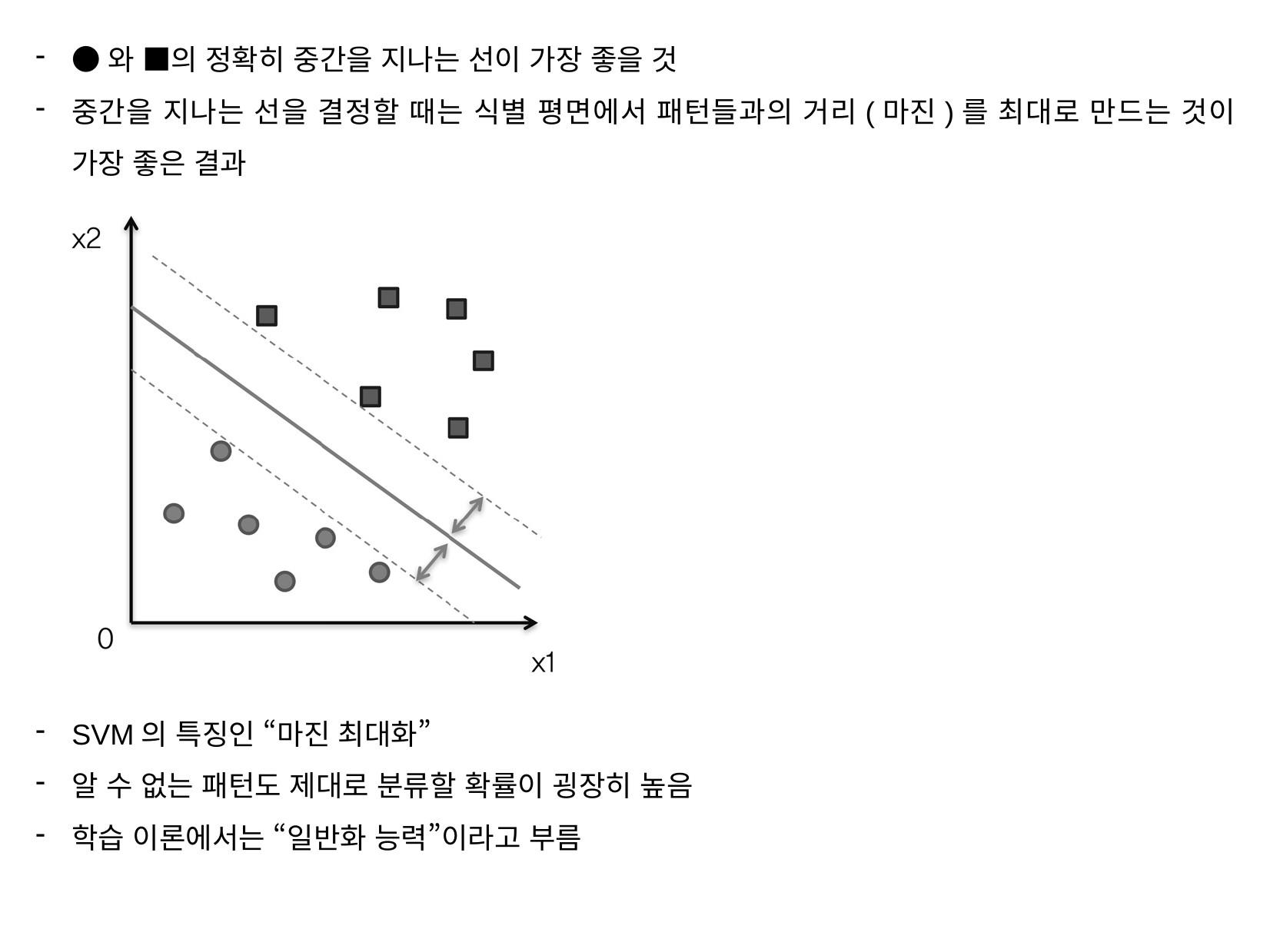

●와 ■의 정확히 중간을 지나는 선이 가장 좋을 것
중간을 지나는 선을 결정할 때는 식별 평면에서 패턴들과의 거리(마진)를 최대로 만드는 것이 가장 좋은 결과

SVM의 특징인 “마진 최대화”
알 수 없는 패턴도 제대로 분류할 확률이 굉장히 높음
학습 이론에서는 “일반화 능력”이라고 부름